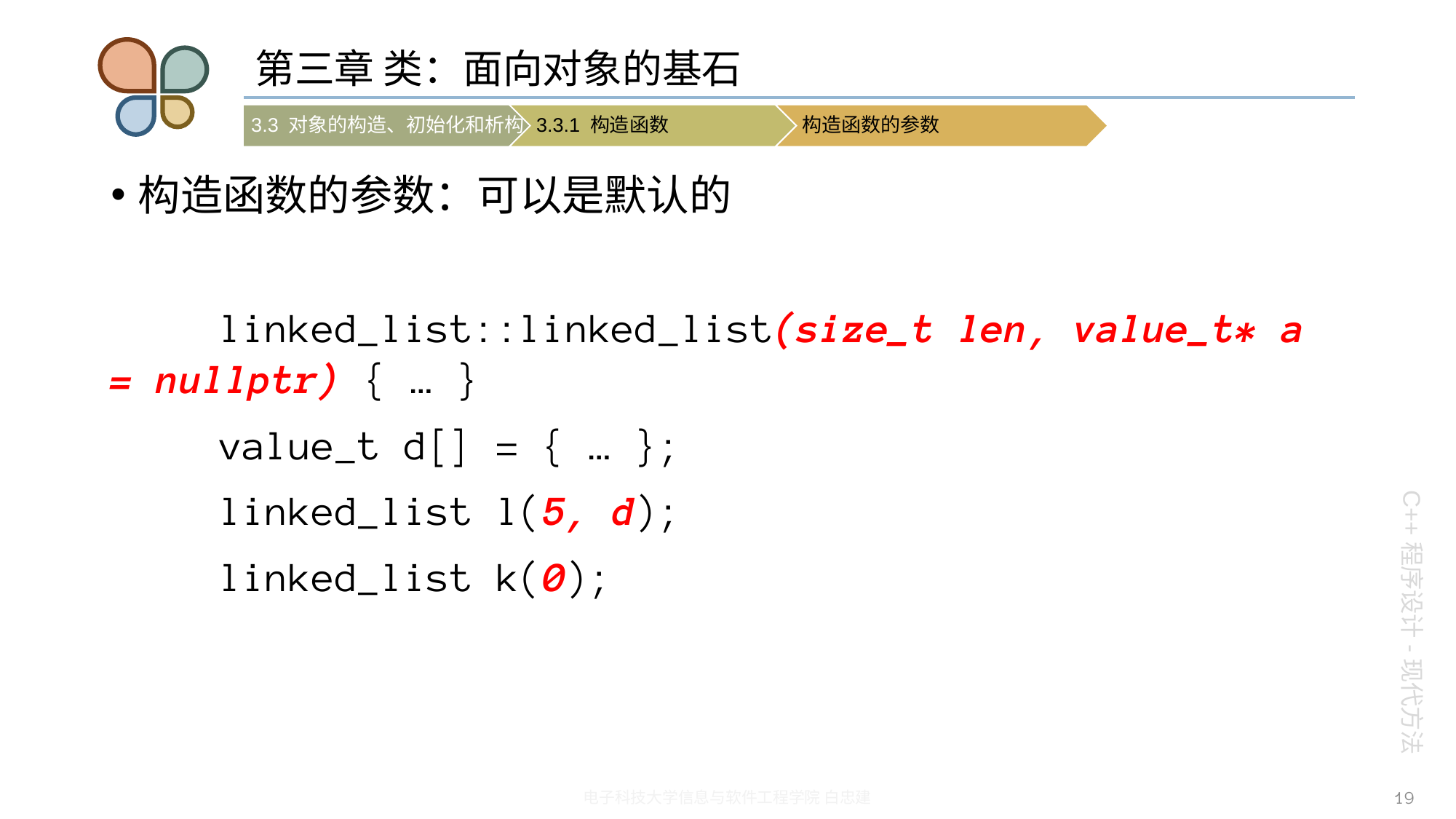

# 第三章 类：面向对象的基石
3.3 对象的构造、初始化和析构
3.3.1 构造函数
构造函数的参数
构造函数的参数：可以是默认的

	linked_list::linked_list(size_t len, value_t* a = nullptr) { … }
	value_t d[] = { … };
	linked_list l(5, d);
	linked_list k(0);

19